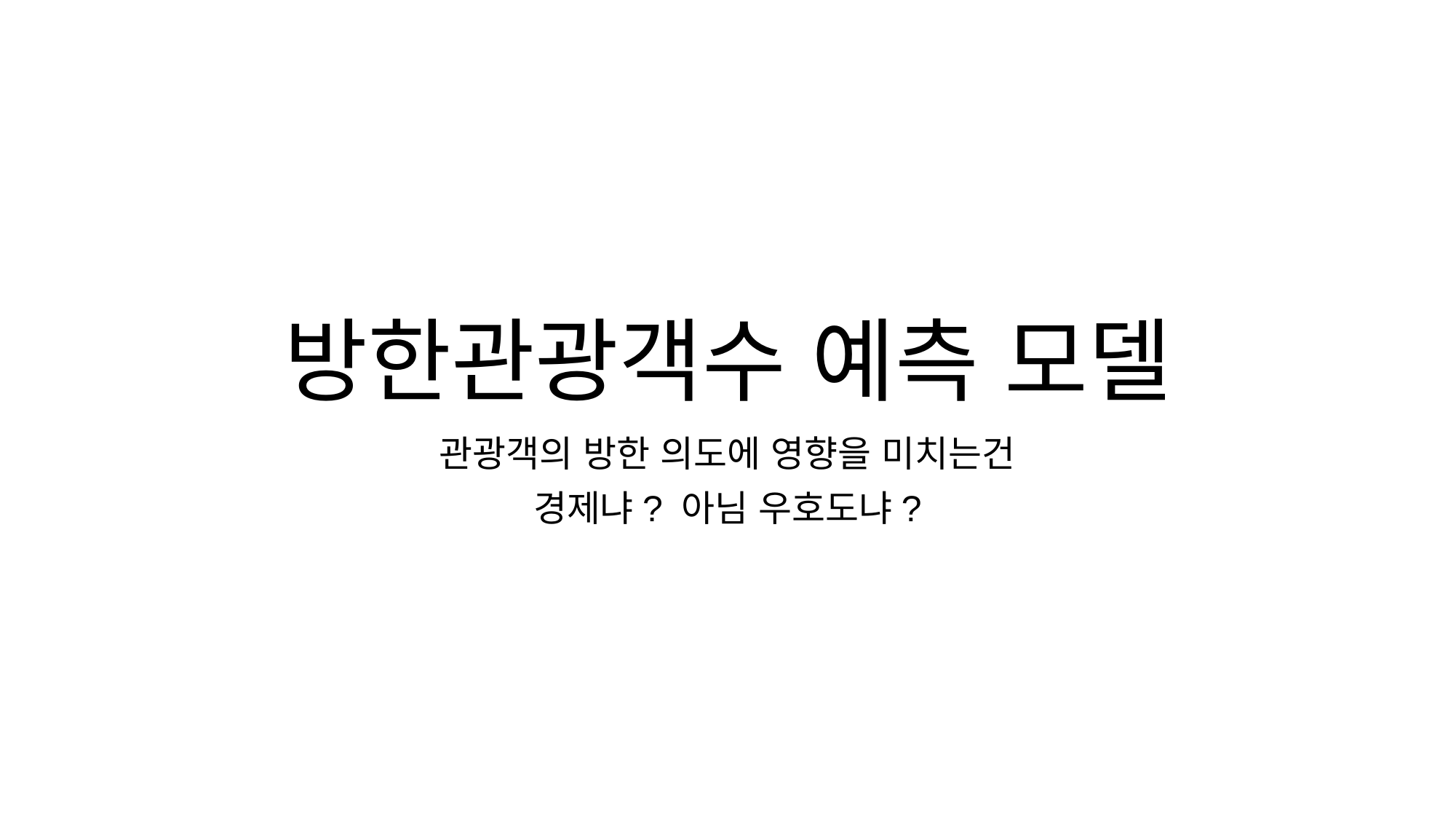

# 방한관광객수 예측 모델
관광객의 방한 의도에 영향을 미치는건
경제냐? 아님 우호도냐?